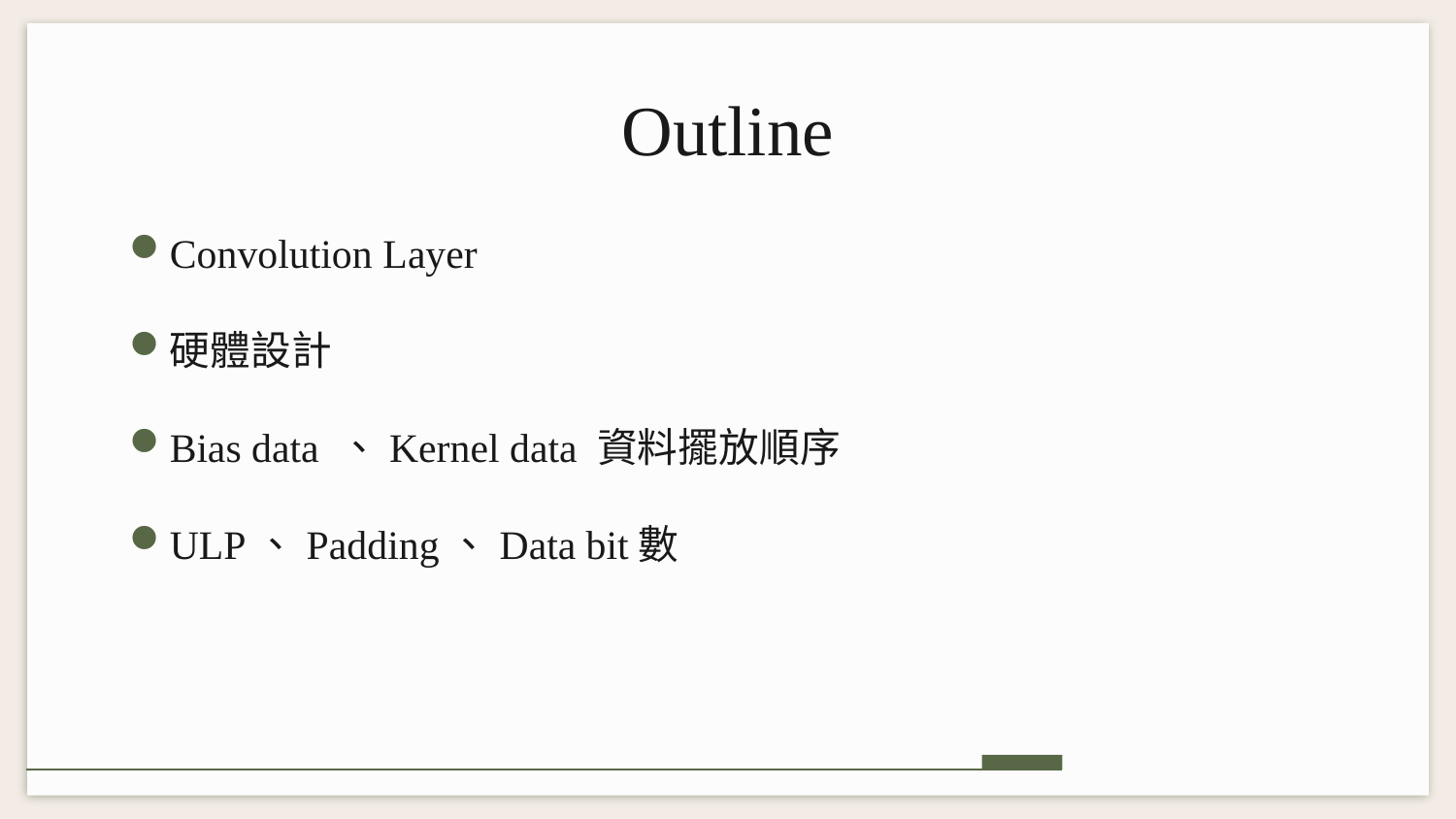

Outline
Convolution Layer

硬體設計

Bias data 、Kernel data 資料擺放順序

ULP、Padding、Data bit數